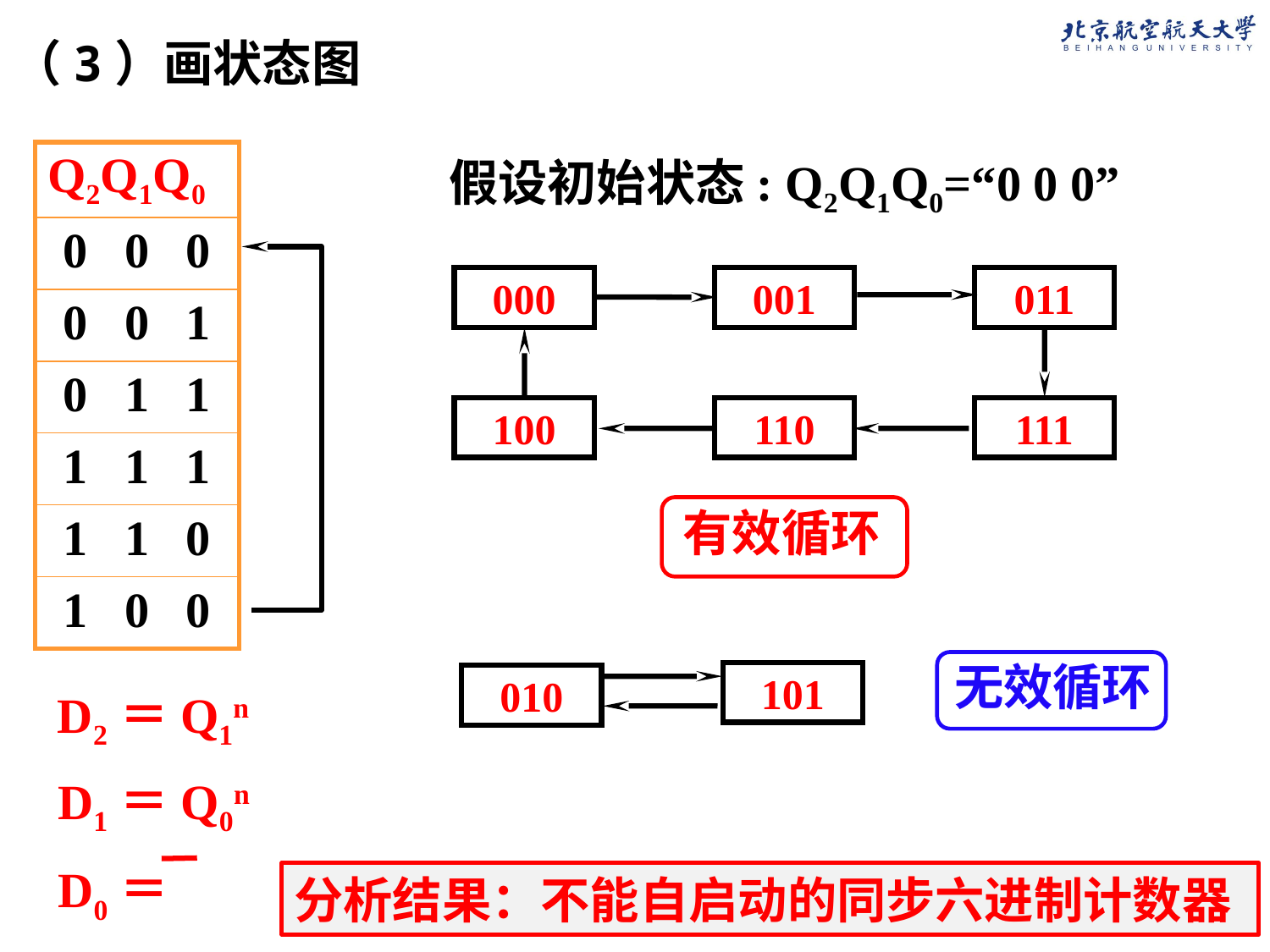

（3）画状态图

| Q2Q1Q0 |
| --- |
| 0 0 0 |
| 0 0 1 |
| 0 1 1 |
| 1 1 1 |
| 1 1 0 |
| 1 0 0 |
假设初始状态: Q2Q1Q0=“0 0 0”

000
001
011

100
110
111

有效循环

无效循环

101
D2＝Q1n
010

D1＝Q0n
D0＝Q2n

分析结果：不能自启动的同步六进制计数器